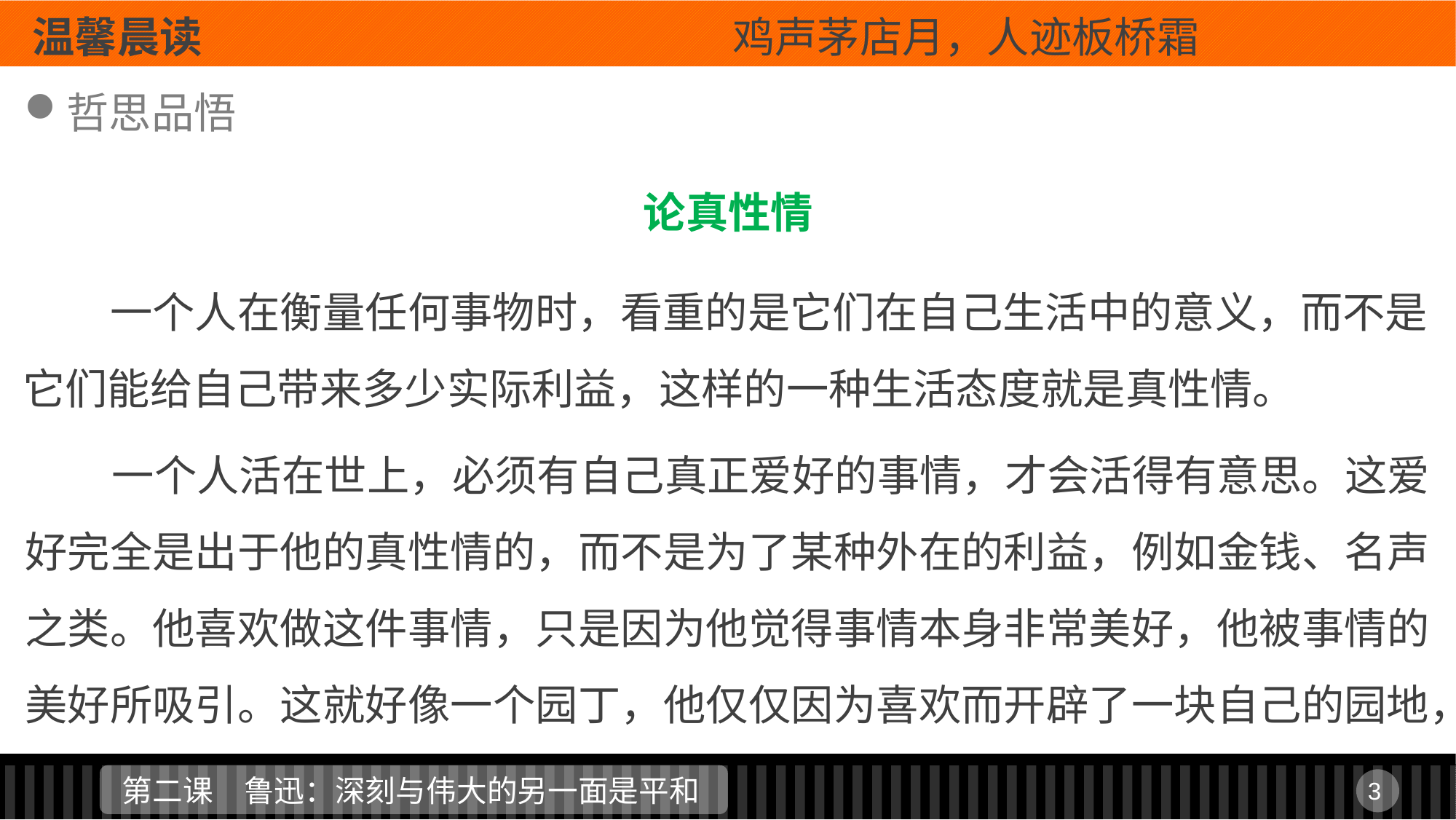

温馨晨读                                                       鸡声茅店月，人迹板桥霜
哲思品悟
论真性情
        一个人在衡量任何事物时，看重的是它们在自己生活中的意义，而不是它们能给自己带来多少实际利益，这样的一种生活态度就是真性情。
        一个人活在世上，必须有自己真正爱好的事情，才会活得有意思。这爱好完全是出于他的真性情的，而不是为了某种外在的利益，例如金钱、名声之类。他喜欢做这件事情，只是因为他觉得事情本身非常美好，他被事情的美好所吸引。这就好像一个园丁，他仅仅因为喜欢而开辟了一块自己的园地，